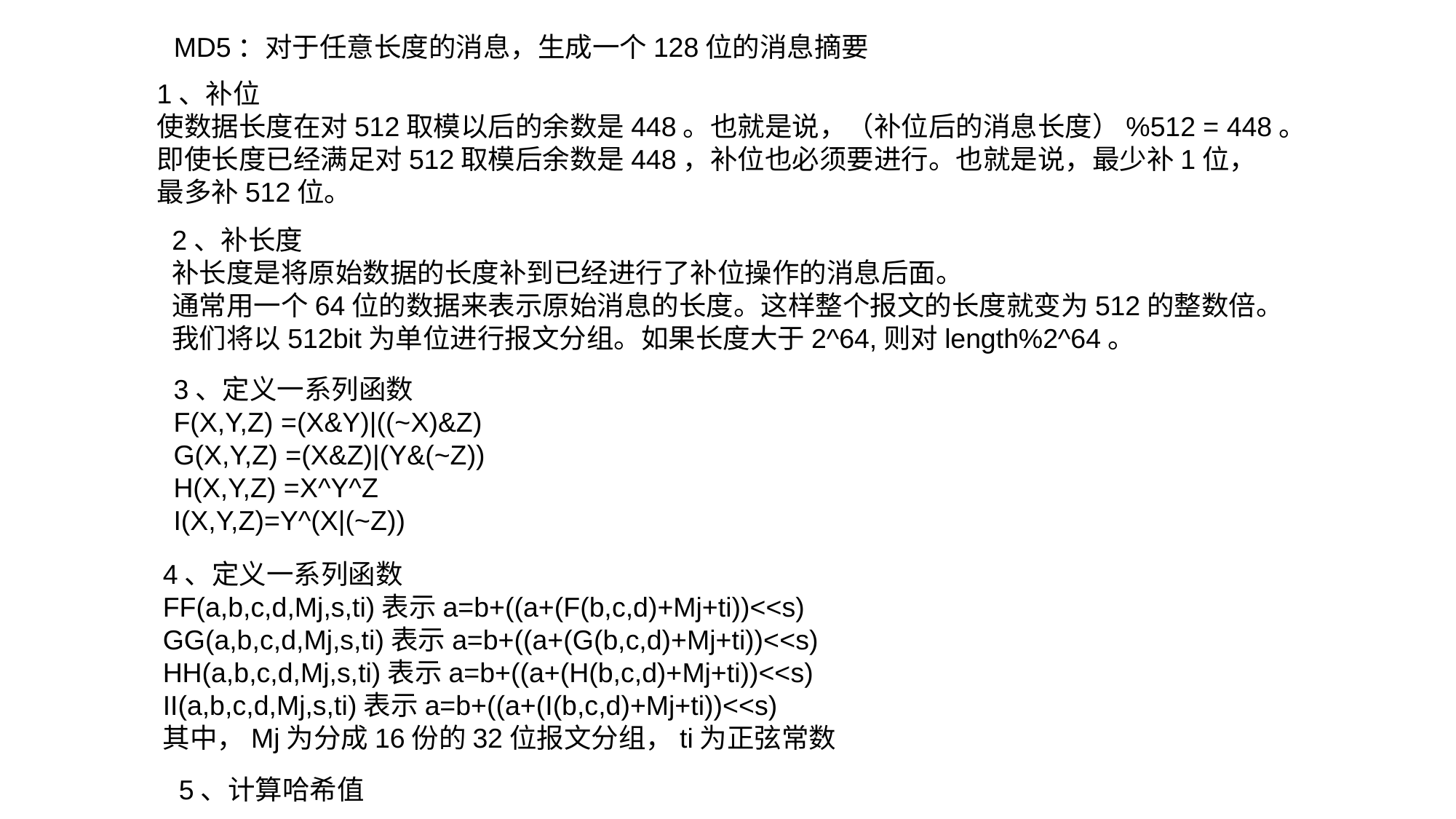

MD5：对于任意长度的消息，生成一个128位的消息摘要
1、补位
使数据长度在对512取模以后的余数是448。也就是说，（补位后的消息长度）%512 = 448。
即使长度已经满足对512取模后余数是448，补位也必须要进行。也就是说，最少补1位，
最多补512位。
2、补长度
补长度是将原始数据的长度补到已经进行了补位操作的消息后面。
通常用一个64位的数据来表示原始消息的长度。这样整个报文的长度就变为512的整数倍。
我们将以512bit为单位进行报文分组。如果长度大于2^64,则对length%2^64。
3、定义一系列函数
F(X,Y,Z) =(X&Y)|((~X)&Z)
G(X,Y,Z) =(X&Z)|(Y&(~Z))
H(X,Y,Z) =X^Y^Z
I(X,Y,Z)=Y^(X|(~Z))

4、定义一系列函数
FF(a,b,c,d,Mj,s,ti)表示a=b+((a+(F(b,c,d)+Mj+ti))<<s)
GG(a,b,c,d,Mj,s,ti)表示a=b+((a+(G(b,c,d)+Mj+ti))<<s)
HH(a,b,c,d,Mj,s,ti)表示a=b+((a+(H(b,c,d)+Mj+ti))<<s)
II(a,b,c,d,Mj,s,ti)表示a=b+((a+(I(b,c,d)+Mj+ti))<<s)
其中，Mj为分成16份的32位报文分组，ti为正弦常数
5、计算哈希值